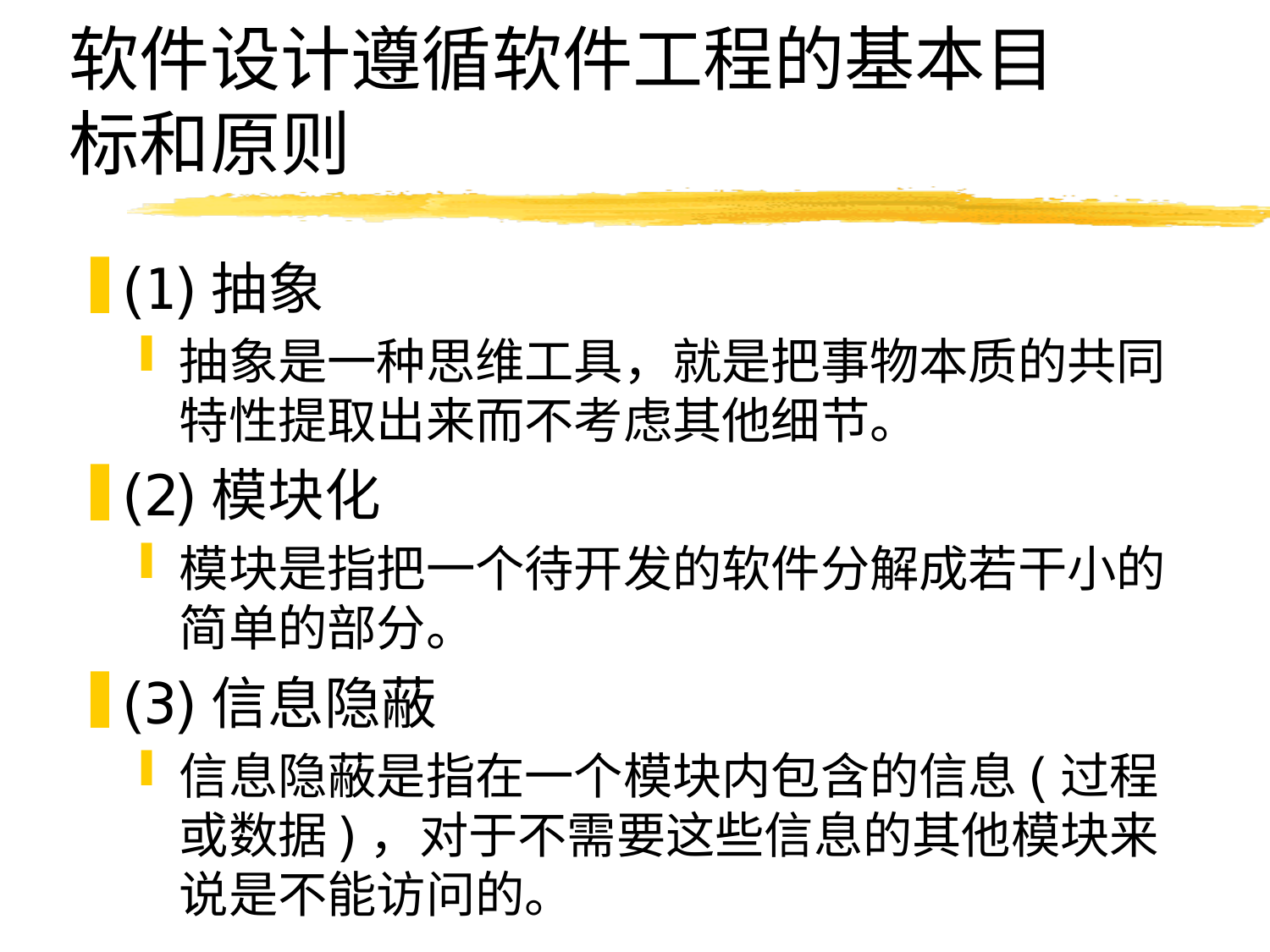

# 软件设计遵循软件工程的基本目标和原则
(1)抽象
抽象是一种思维工具，就是把事物本质的共同特性提取出来而不考虑其他细节。
(2)模块化
模块是指把一个待开发的软件分解成若干小的简单的部分。
(3)信息隐蔽
信息隐蔽是指在一个模块内包含的信息(过程或数据)，对于不需要这些信息的其他模块来说是不能访问的。